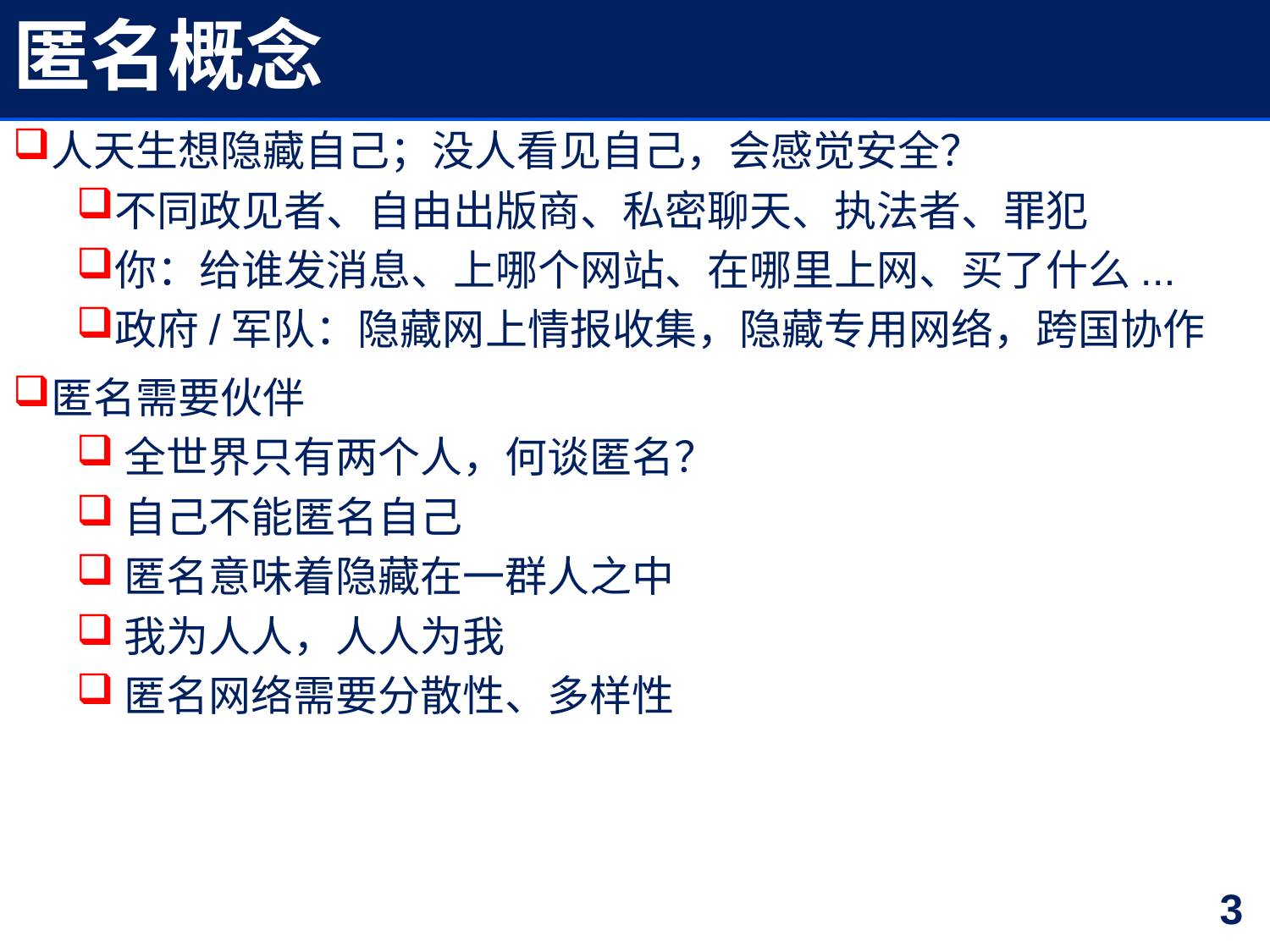

# 匿名概念
人天生想隐藏自己；没人看见自己，会感觉安全？
不同政见者、自由出版商、私密聊天、执法者、罪犯
你：给谁发消息、上哪个网站、在哪里上网、买了什么...
政府/军队：隐藏网上情报收集，隐藏专用网络，跨国协作
匿名需要伙伴
全世界只有两个人，何谈匿名？
自己不能匿名自己
匿名意味着隐藏在一群人之中
我为人人，人人为我
匿名网络需要分散性、多样性
3